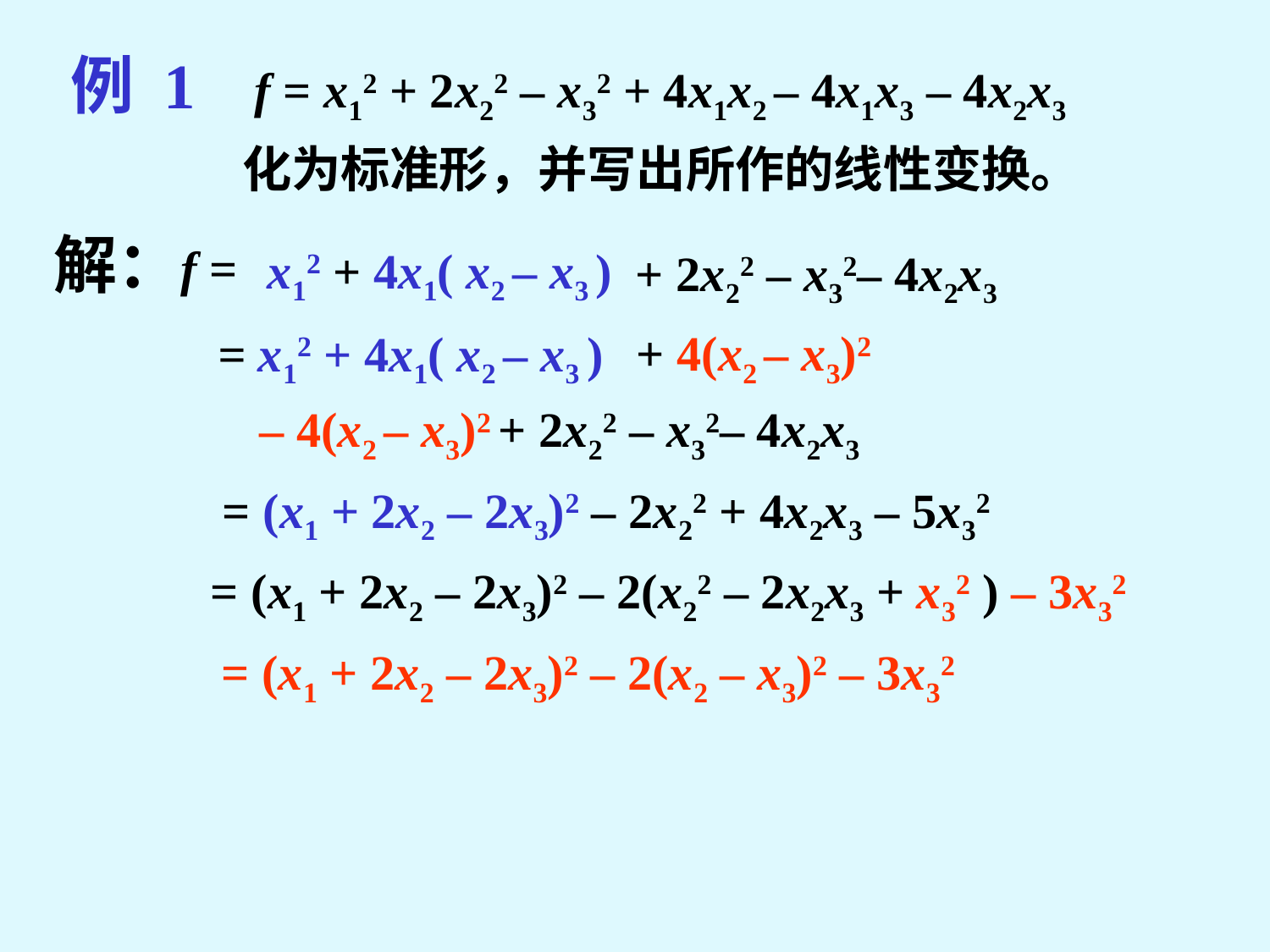

例 1
 f = x12 + 2x22 – x32 + 4x1x2 – 4x1x3 – 4x2x3
化为标准形，并写出所作的线性变换。
解：
f =
x12 + 4x1( x2 – x3 )
+ 2x22 – x32– 4x2x3
+ 4(x2 – x3)2
= x12 + 4x1( x2 – x3 )
– 4(x2 – x3)2 + 2x22 – x32– 4x2x3
= (x1 + 2x2 – 2x3)2 – 2x22 + 4x2x3 – 5x32
= (x1 + 2x2 – 2x3)2 – 2(x22 – 2x2x3 + x32 ) – 3x32
= (x1 + 2x2 – 2x3)2 – 2(x2 – x3)2 – 3x32